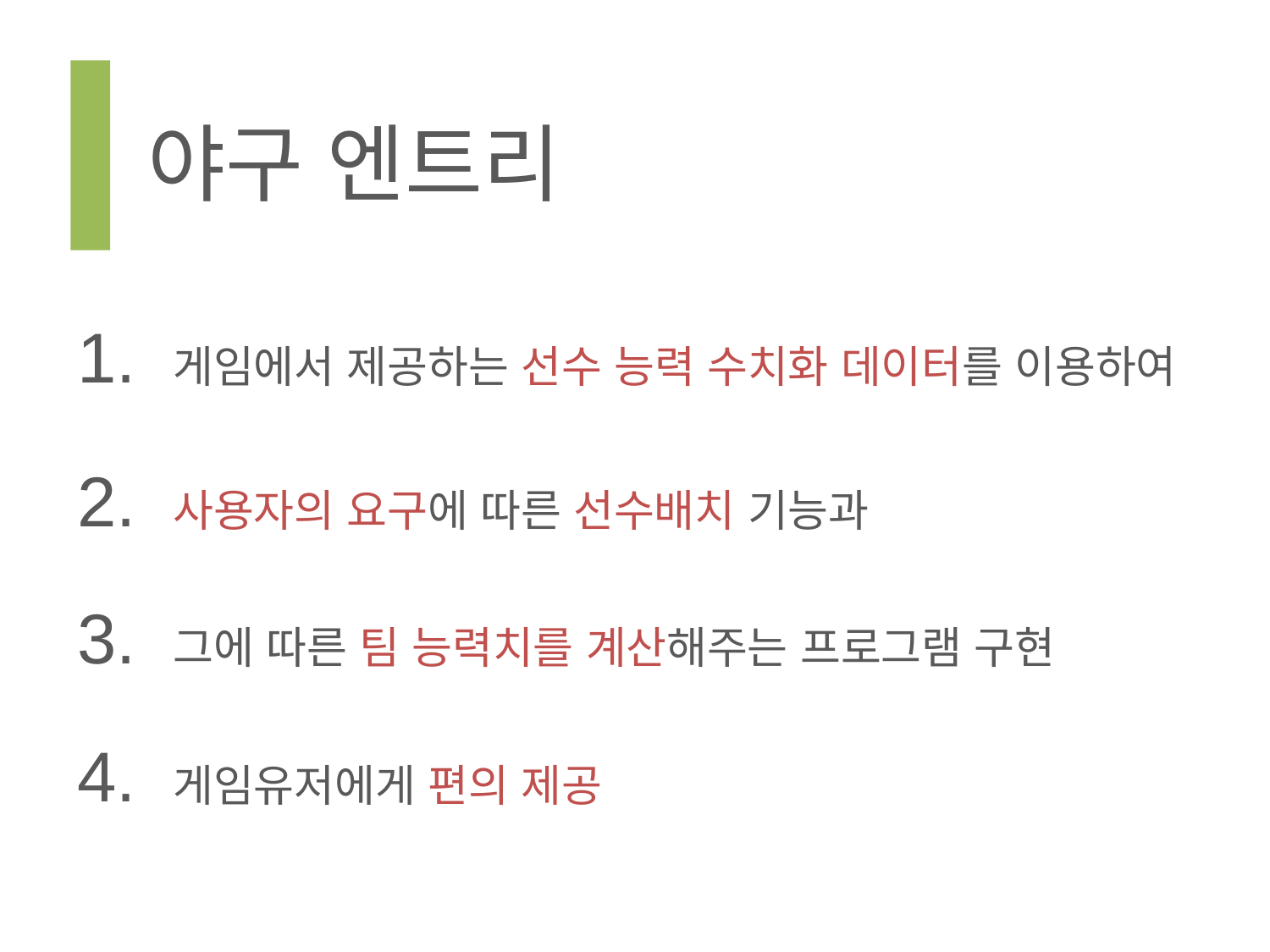

야구 엔트리

1. 게임에서 제공하는 선수 능력 수치화 데이터를 이용하여

2. 사용자의 요구에 따른 선수배치 기능과

3. 그에 따른 팀 능력치를 계산해주는 프로그램 구현

4. 게임유저에게 편의 제공